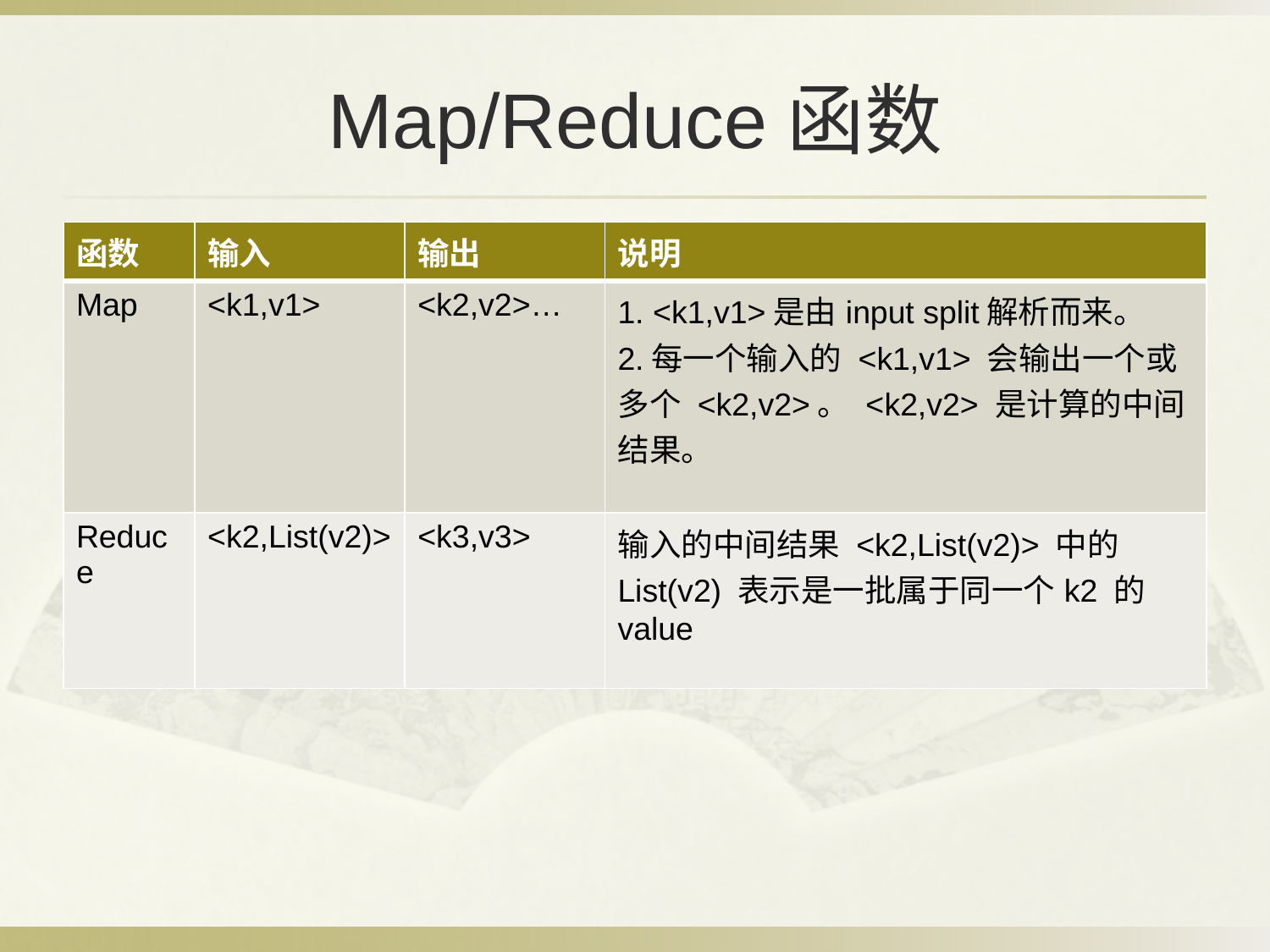

# Map/Reduce函数
| 函数 | 输入 | 输出 | 说明 |
| --- | --- | --- | --- |
| Map | <k1,v1> | <k2,v2>… | 1. <k1,v1>是由input split解析而来。 2.每一个输入的 <k1,v1> 会输出一个或多个 <k2,v2>。 <k2,v2> 是计算的中间结果。 |
| Reduce | <k2,List(v2)> | <k3,v3> | 输入的中间结果 <k2,List(v2)> 中的 List(v2) 表示是一批属于同一个k2 的 value |